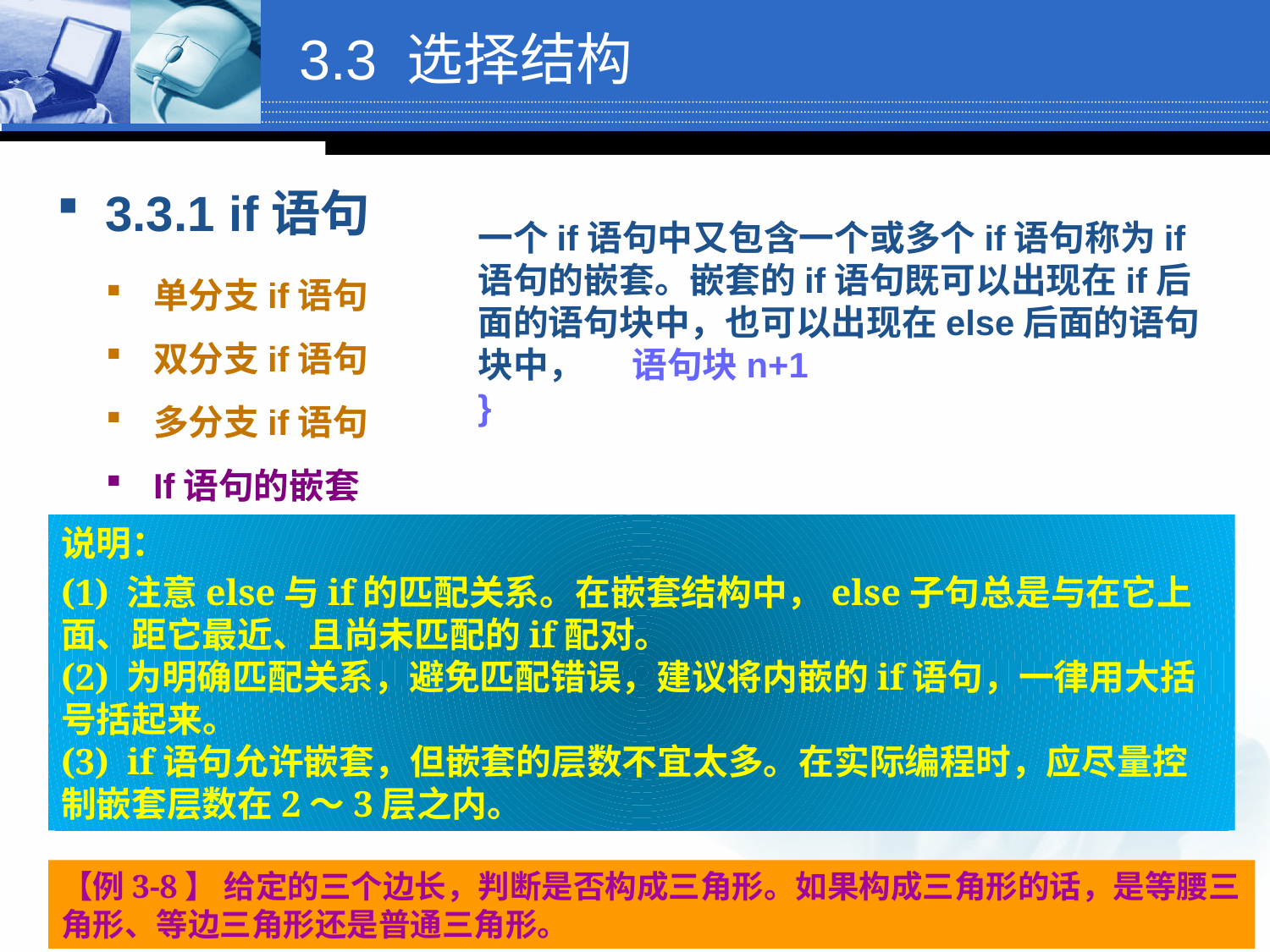

3.3 选择结构
3.3.1 if语句
一个if语句中又包含一个或多个if语句称为if语句的嵌套。嵌套的if语句既可以出现在if后面的语句块中，也可以出现在else后面的语句块中，      语句块n+1
}
单分支if语句
双分支if语句
多分支if语句
If语句的嵌套
说明：
(1) 注意else与if的匹配关系。在嵌套结构中，else子句总是与在它上面、距它最近、且尚未匹配的if配对。
(2) 为明确匹配关系，避免匹配错误，建议将内嵌的if语句，一律用大括号括起来。
(3)  if语句允许嵌套，但嵌套的层数不宜太多。在实际编程时，应尽量控制嵌套层数在2～3层之内。
【例3-8】 给定的三个边长，判断是否构成三角形。如果构成三角形的话，是等腰三角形、等边三角形还是普通三角形。